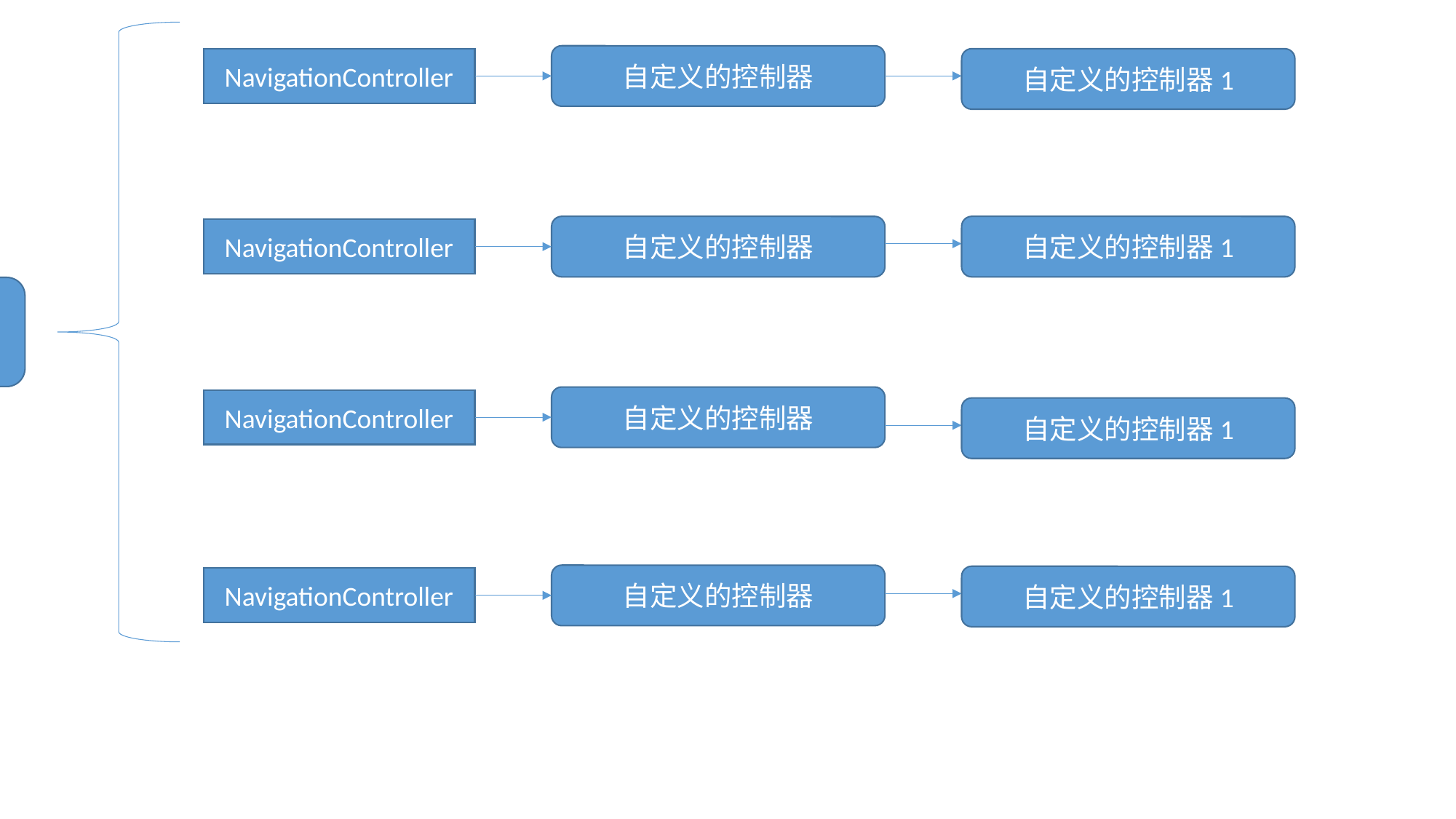

自定义的控制器
NavigationController
自定义的控制器1
自定义的控制器
自定义的控制器1
NavigationController
tabBarContrller
自定义的控制器
NavigationController
自定义的控制器1
自定义的控制器
自定义的控制器1
NavigationController